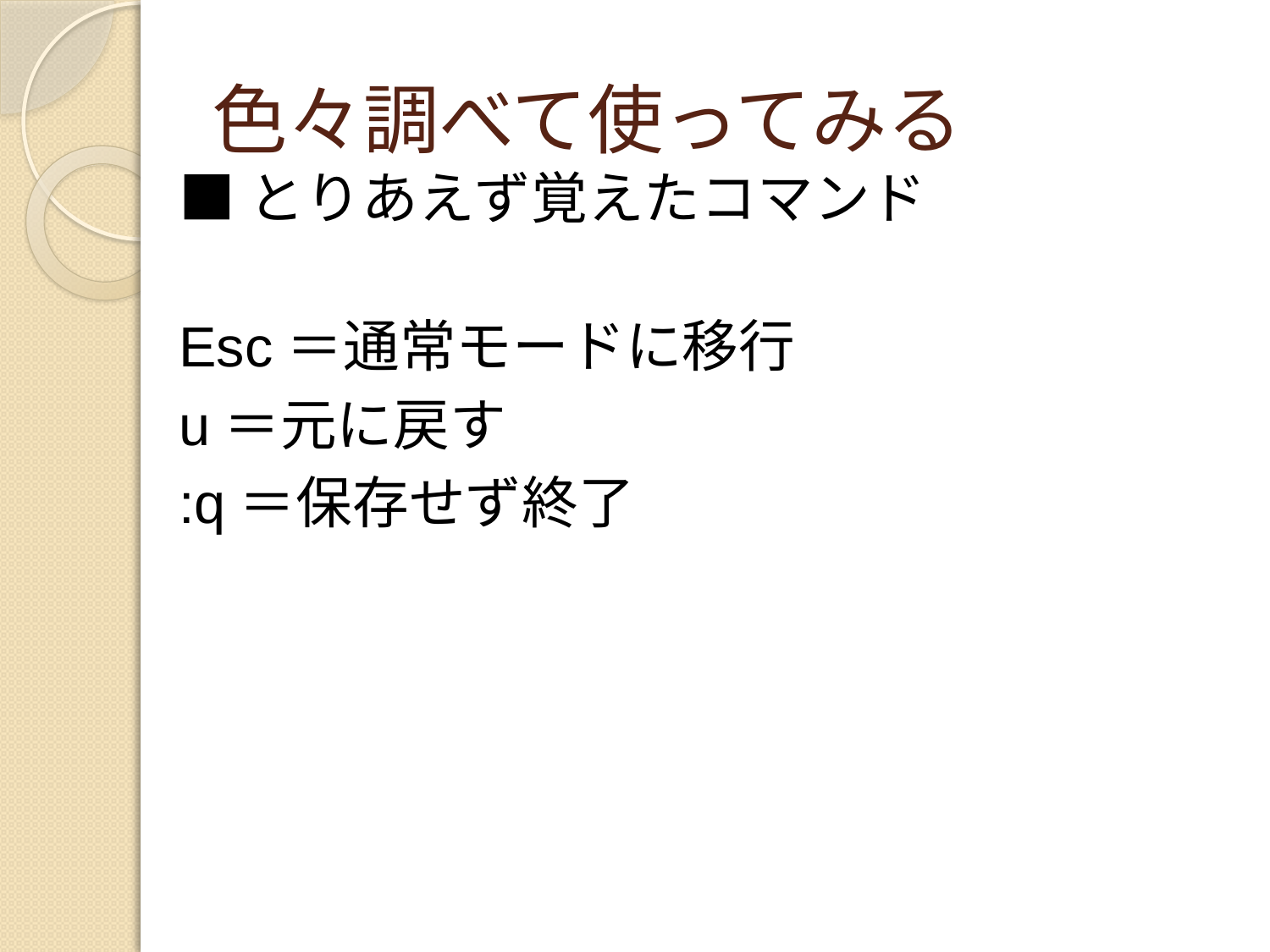

# 色々調べて使ってみる
■とりあえず覚えたコマンド

Esc＝通常モードに移行
u＝元に戻す
:q＝保存せず終了